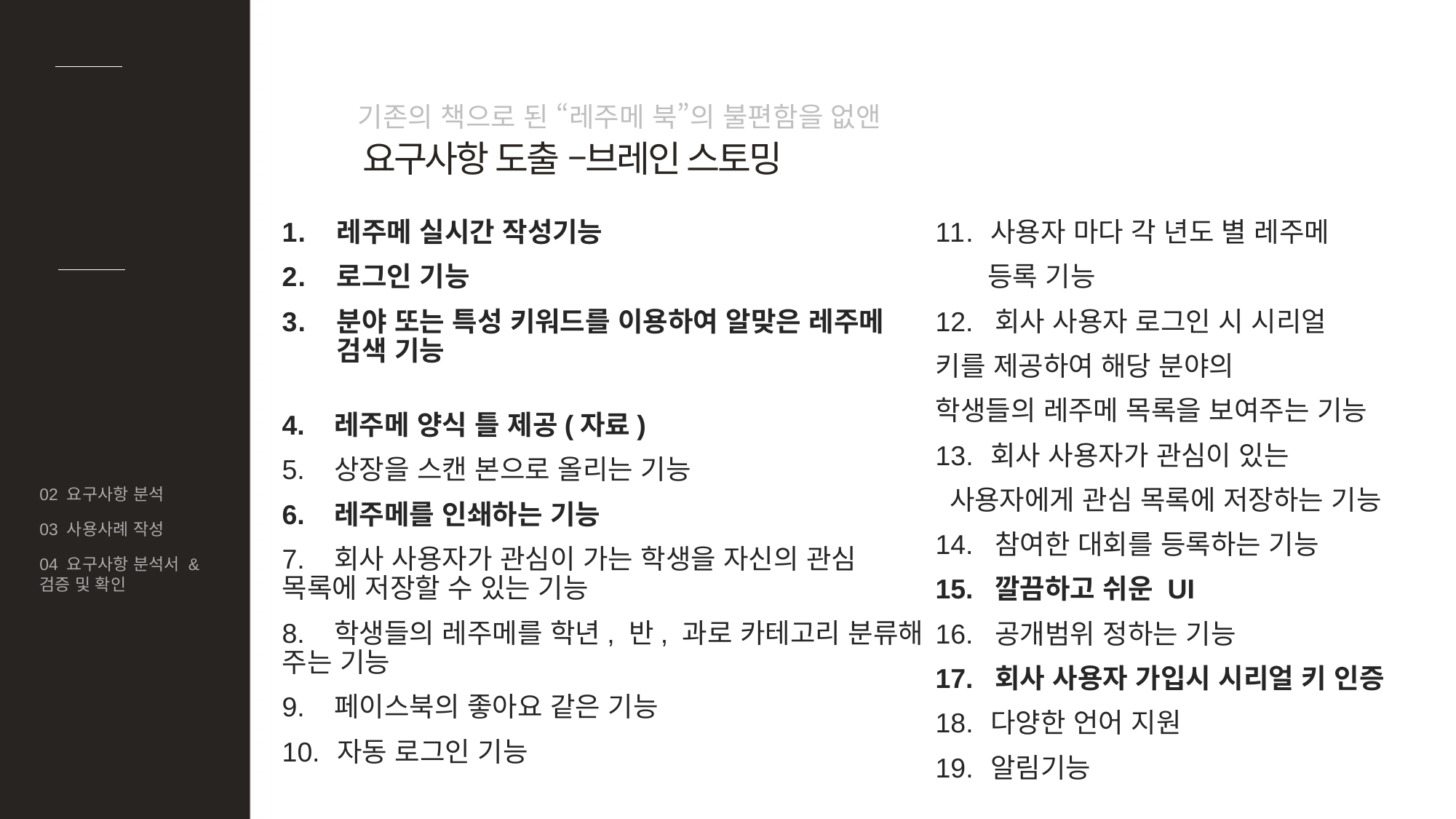

#
기존의 책으로 된 “레주메 북”의 불편함을 없앤
06
요구분석
요구사항 도출 –브레인 스토밍
레주메 실시간 작성기능
로그인 기능
분야 또는 특성 키워드를 이용하여 알맞은 레주메 검색 기능
4.   레주메 양식 틀 제공(자료)
5.   상장을 스캔 본으로 올리는 기능
6.   레주메를 인쇄하는 기능
7.   회사 사용자가 관심이 가는 학생을 자신의 관심 목록에 저장할 수 있는 기능
8.   학생들의 레주메를 학년, 반, 과로 카테고리 분류해 주는 기능
9.   페이스북의 좋아요 같은 기능
 자동 로그인 기능

 사용자 마다 각 년도 별 레주메
      등록 기능
12.  회사 사용자 로그인 시 시리얼
키를 제공하여 해당 분야의
학생들의 레주메 목록을 보여주는 기능
 회사 사용자가 관심이 있는
 사용자에게 관심 목록에 저장하는 기능
14.  참여한 대회를 등록하는 기능
15.  깔끔하고 쉬운 UI
16.  공개범위 정하는 기능
17.  회사 사용자 가입시 시리얼 키 인증
 다양한 언어 지원
 알림기능
01 요구사항 도출
02 요구사항 분석
03 사용사례 작성
04 요구사항 분석서 & 검증 및 확인